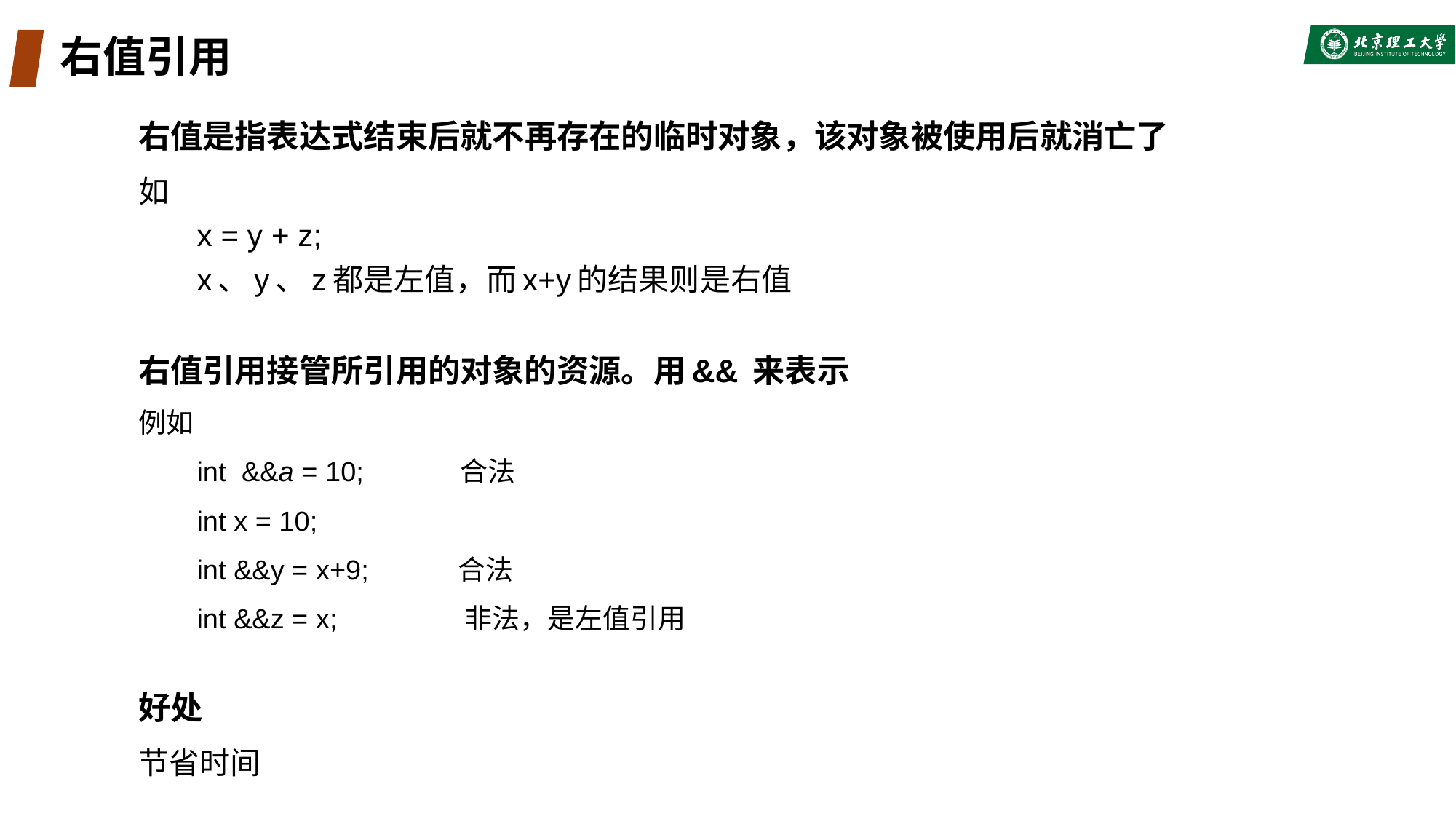

# 右值引用
右值是指表达式结束后就不再存在的临时对象，该对象被使用后就消亡了
如
x = y + z;
x、y、z都是左值，而x+y的结果则是右值

右值引用接管所引用的对象的资源。用&& 来表示
例如
int  &&a = 10;            合法
int x = 10;
int &&y = x+9;           合法
int &&z = x;                非法，是左值引用

好处
节省时间